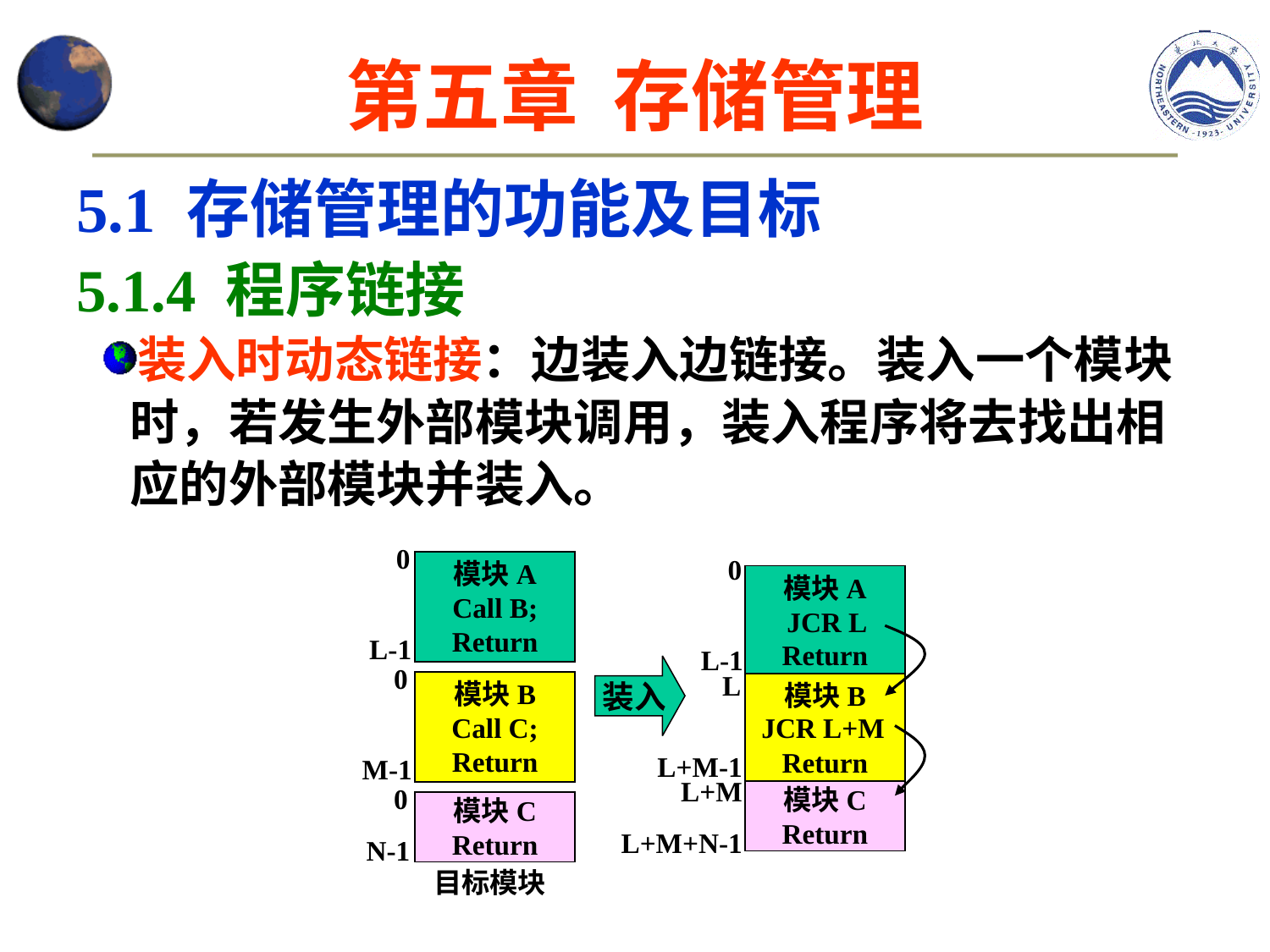

第五章  存储管理
5.1 存储管理的功能及目标
5.1.4 程序链接
装入时动态链接：边装入边链接。装入一个模块时，若发生外部模块调用，装入程序将去找出相应的外部模块并装入。
0
模块A
Call B;
Return
L-1
0
模块B
Call C;
Return
M-1
0
模块C
Return
N-1
目标模块
0
模块A

Return
L-1
JCR L

装入
L
模块B

Return
L+M-1
JCR L+M

L+M
模块C
Return
L+M+N-1